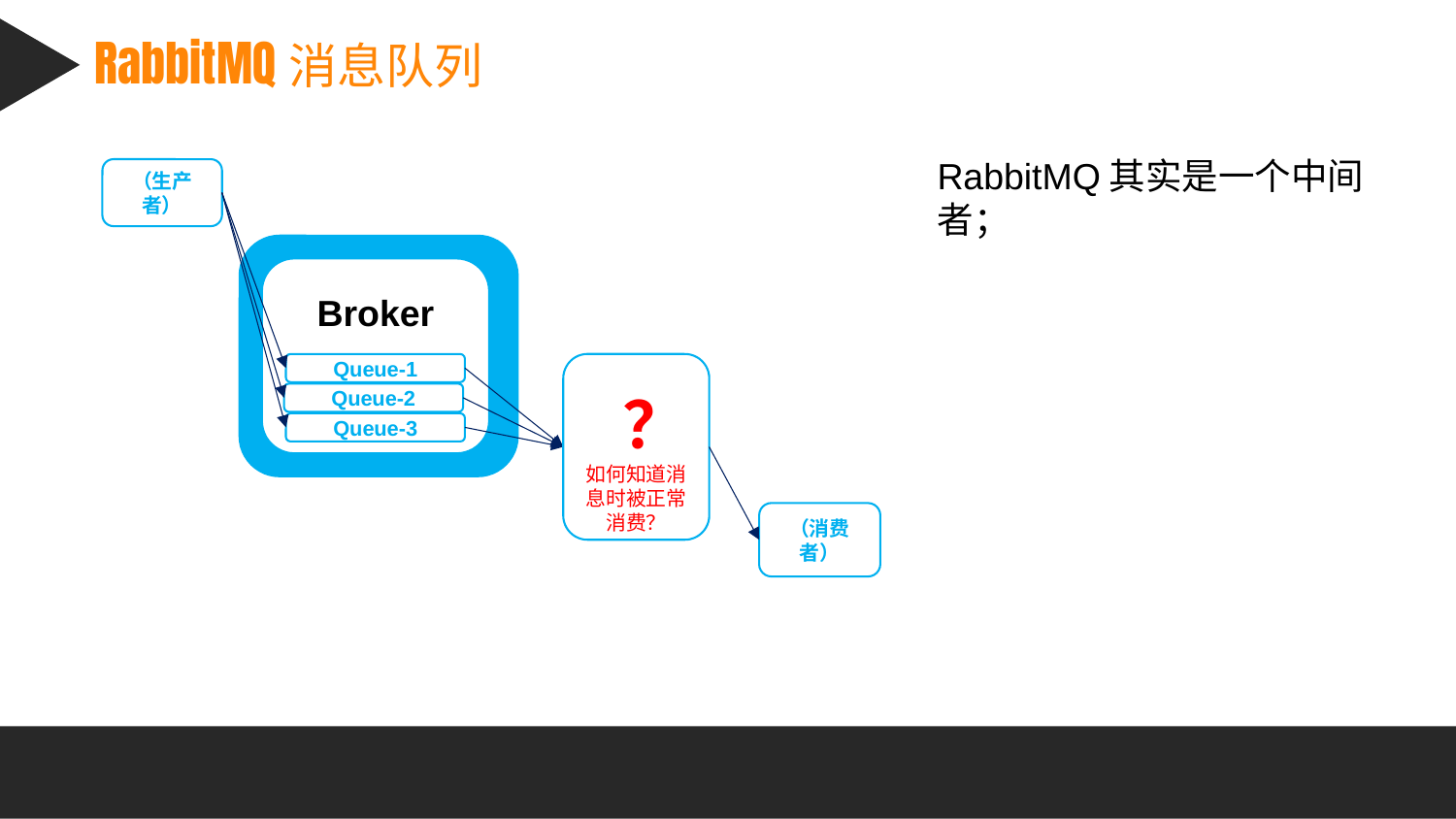

RabbitMQ消息队列
RabbitMQ其实是一个中间者；

（生产者）

Broker

Queue-1
Queue-2
Queue-3

？
如何知道消息时被正常消费？
（消费者）